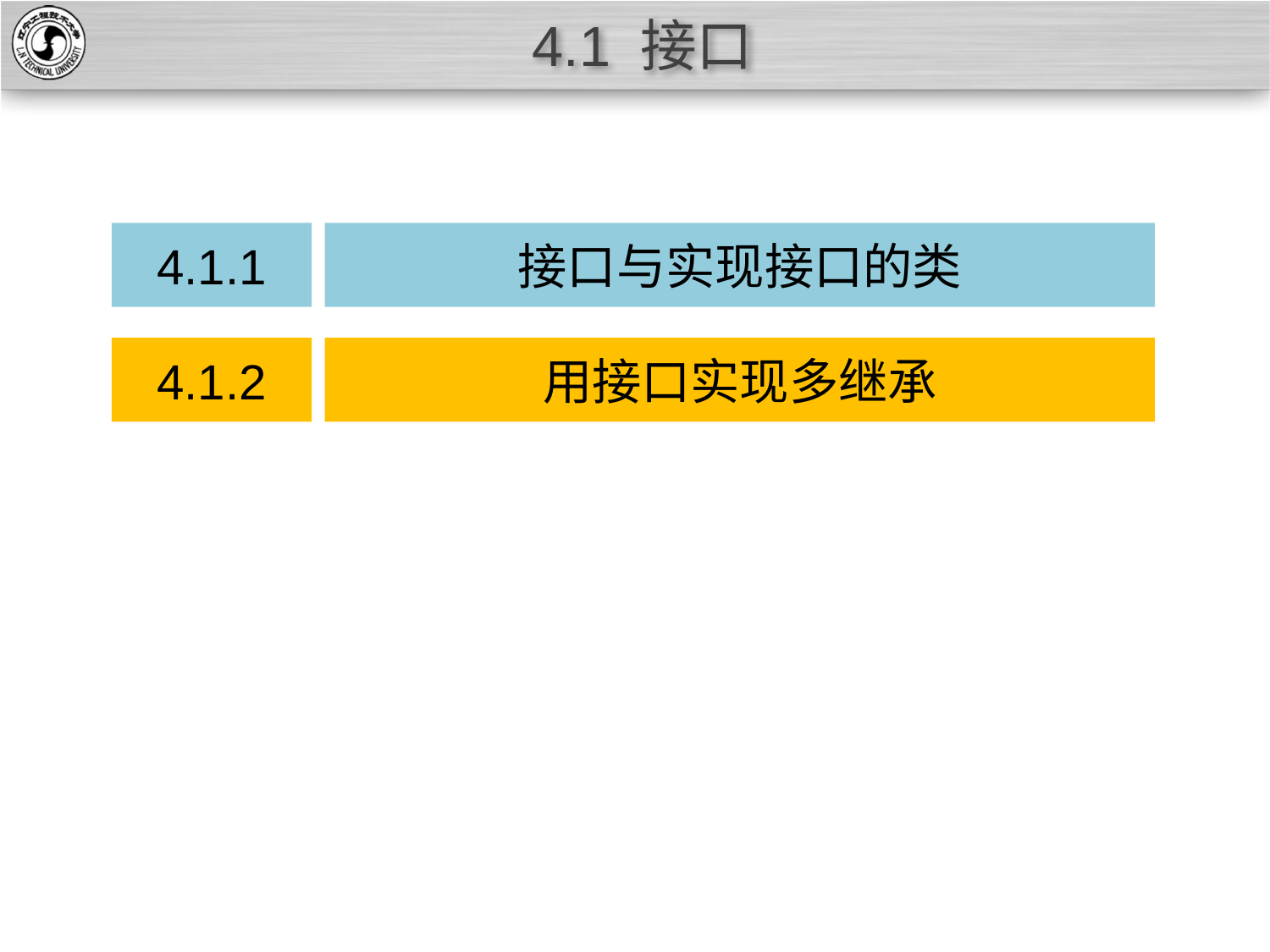

# 4.1 接口
4.1.1
接口与实现接口的类
4.1.2
用接口实现多继承